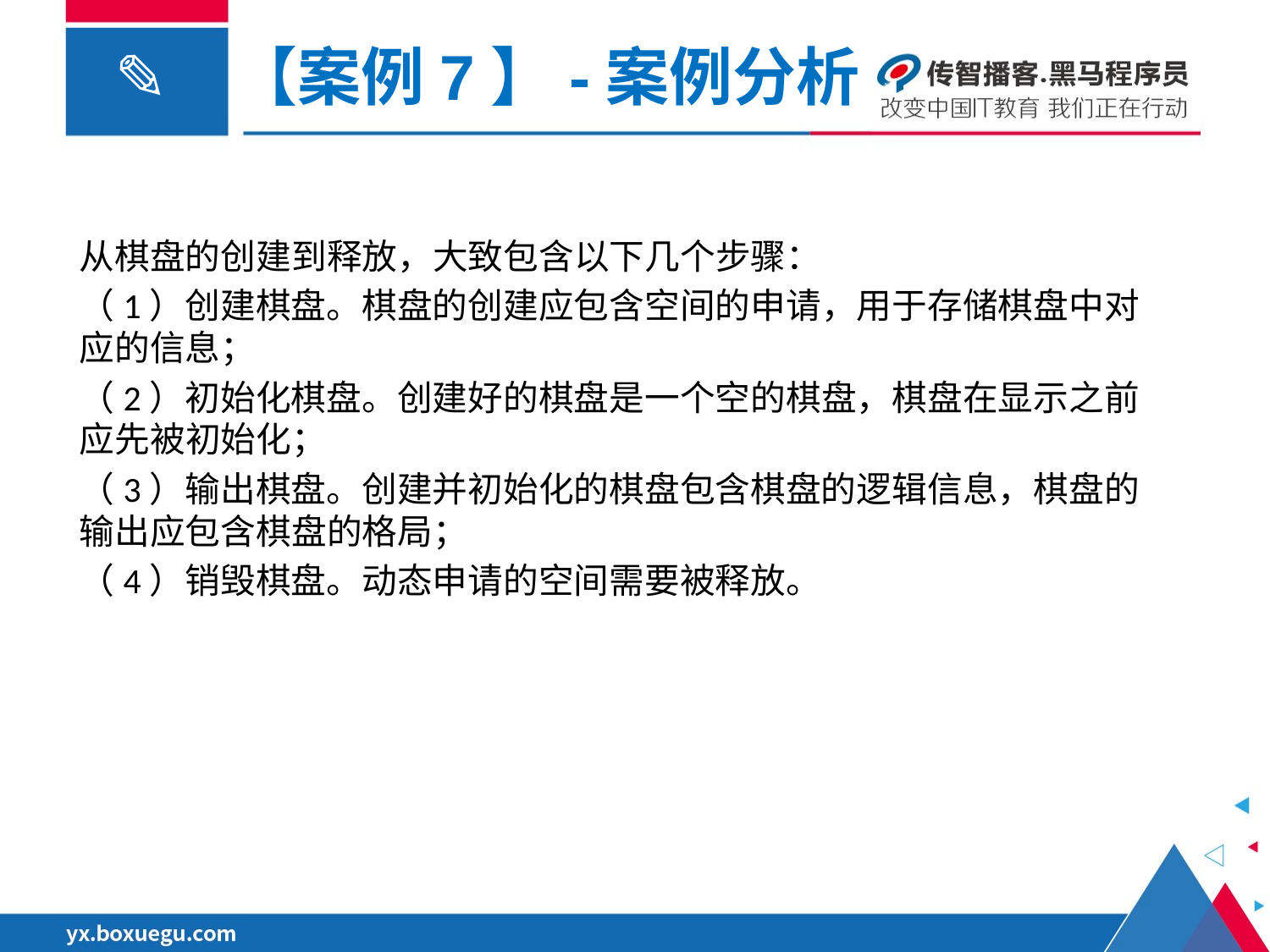

【案例7】-案例分析
从棋盘的创建到释放，大致包含以下几个步骤：
（1）创建棋盘。棋盘的创建应包含空间的申请，用于存储棋盘中对应的信息；
（2）初始化棋盘。创建好的棋盘是一个空的棋盘，棋盘在显示之前应先被初始化；
（3）输出棋盘。创建并初始化的棋盘包含棋盘的逻辑信息，棋盘的输出应包含棋盘的格局；
（4）销毁棋盘。动态申请的空间需要被释放。